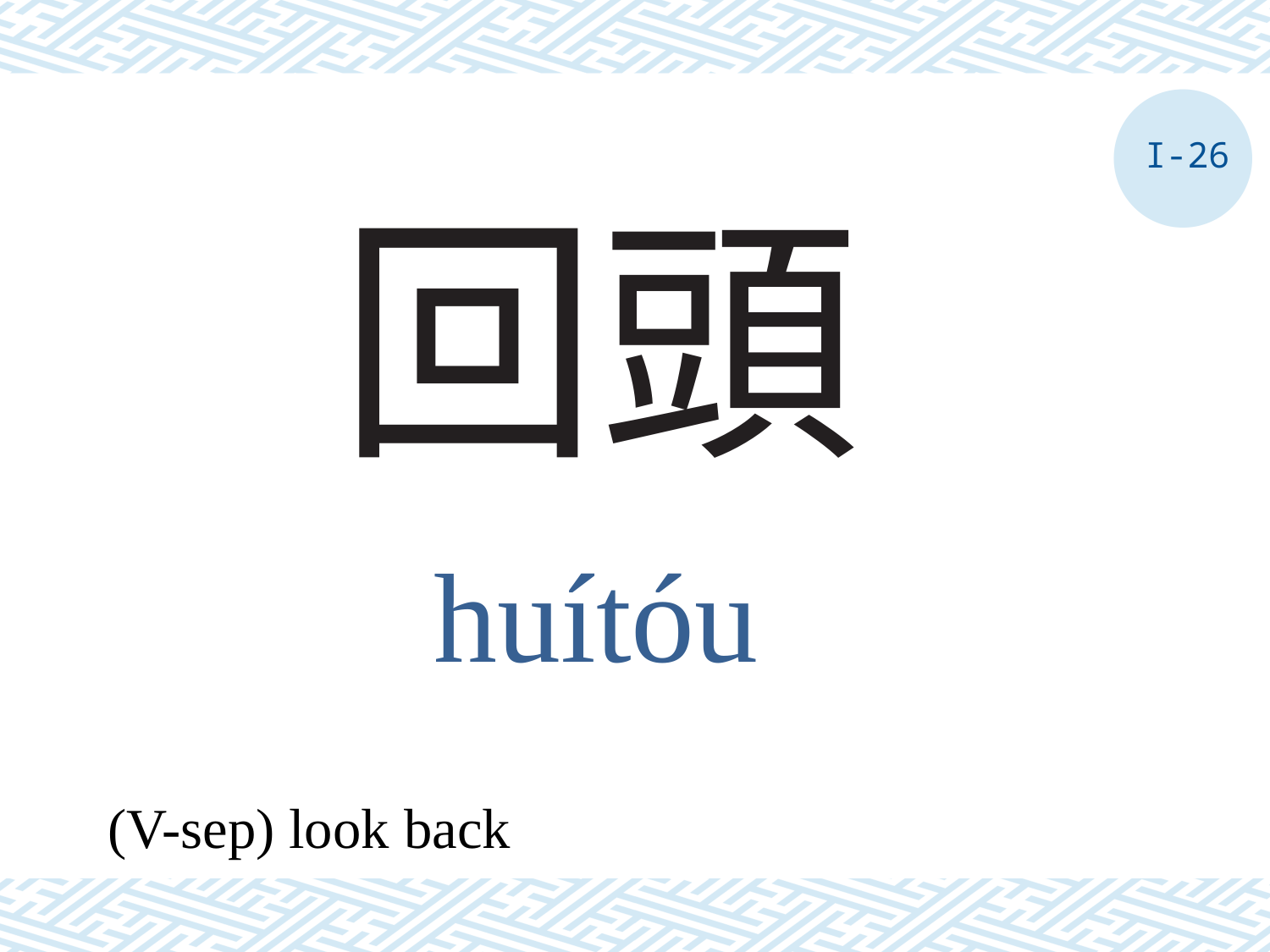

I-26

# 回頭
huítóu
(V-sep) look back